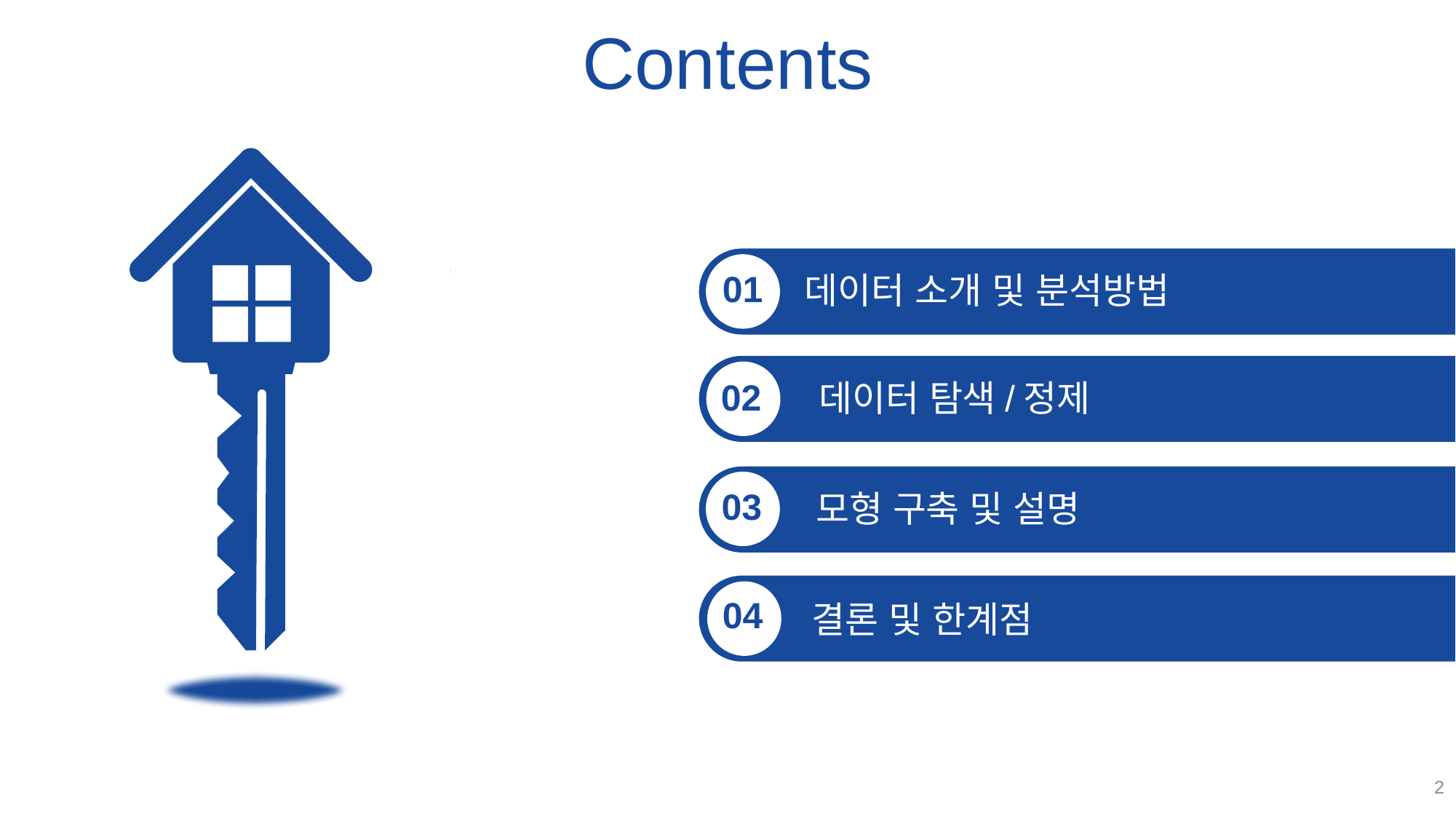

Contents

01
데이터 소개 및 분석방법

02
데이터 탐색/정제

03
모형 구축 및 설명

04
결론 및 한계점

결론 및 한계점
2